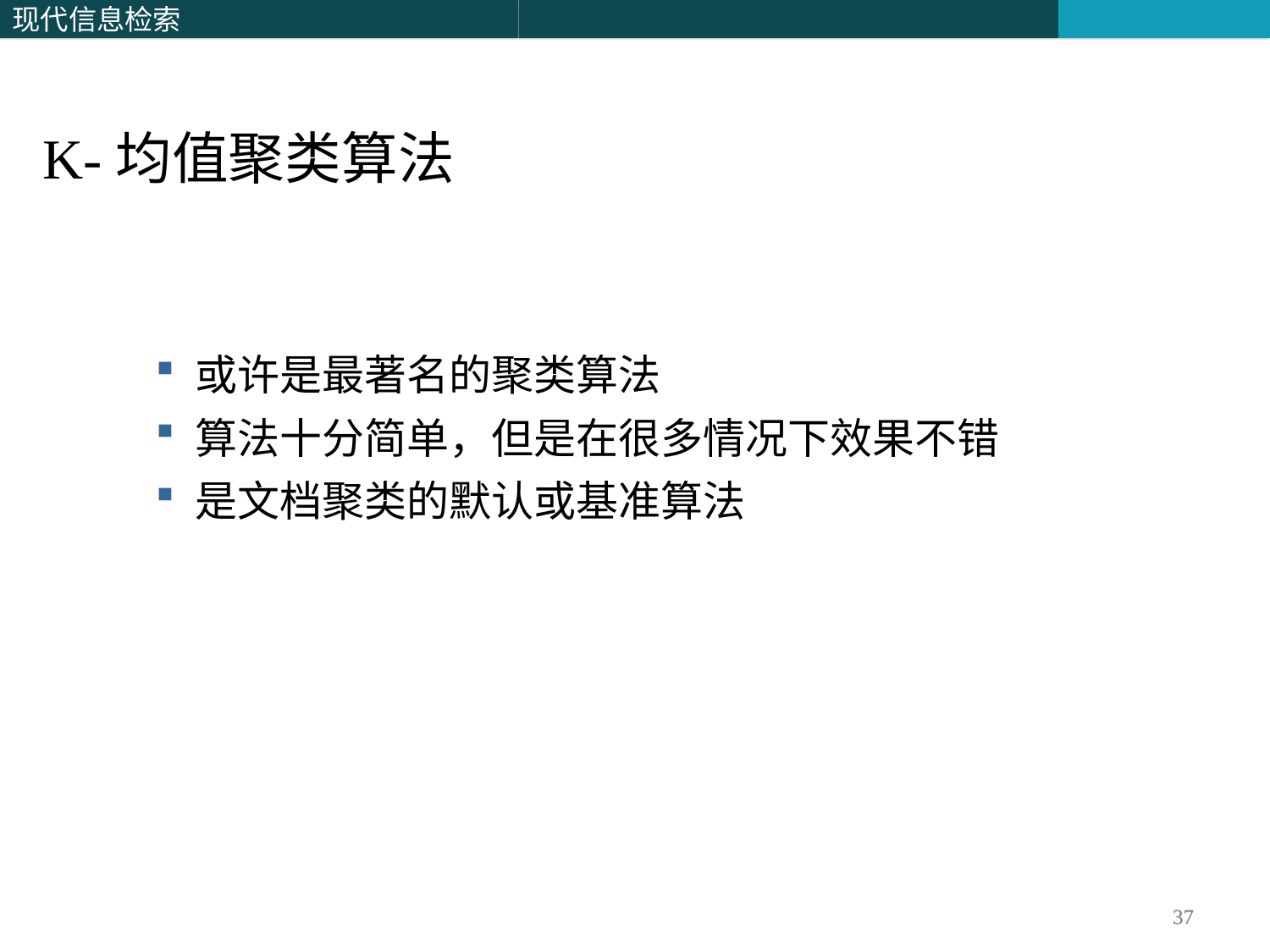

K-均值聚类算法

或许是最著名的聚类算法
算法十分简单，但是在很多情况下效果不错
是文档聚类的默认或基准算法

37
37